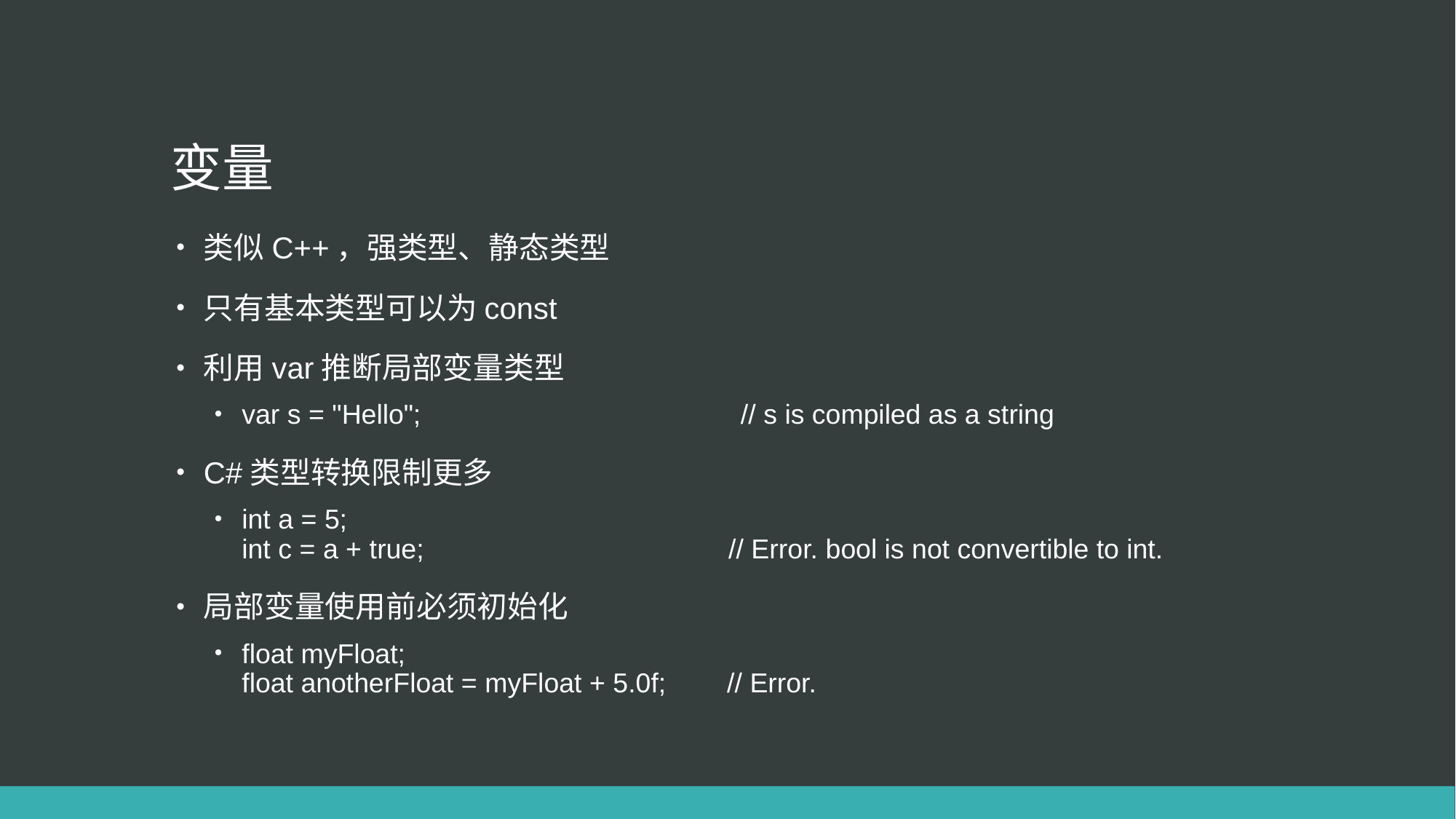

# 变量
类似C++，强类型、静态类型
只有基本类型可以为const
利用var推断局部变量类型
var s = "Hello";                                          // s is compiled as a string
C#类型转换限制更多
int a = 5;
int c = a + true;                                        // Error. bool is not convertible to int.
局部变量使用前必须初始化
float myFloat;
float anotherFloat = myFloat + 5.0f;        // Error.